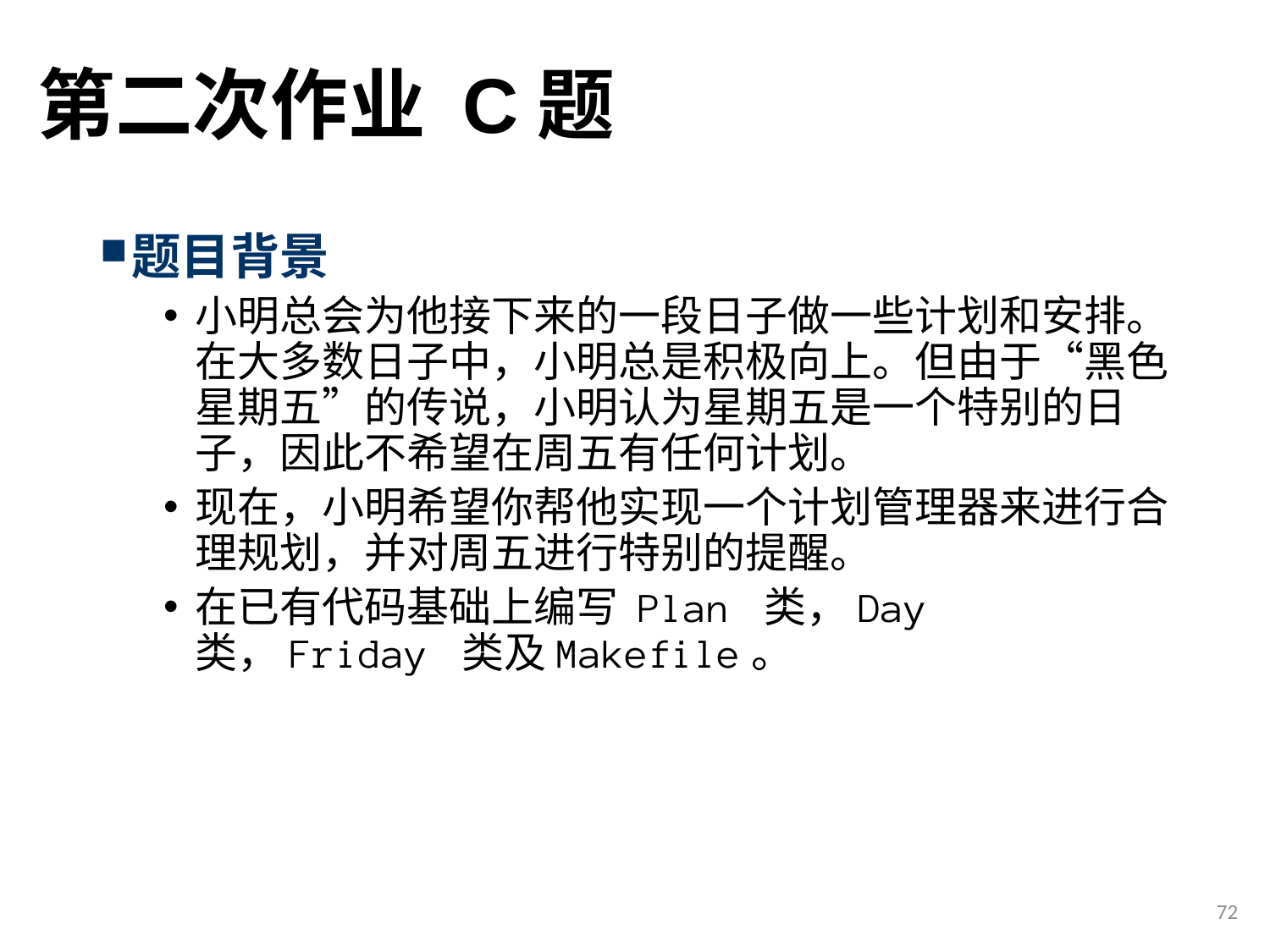

# 第二次作业 C题
题目背景
小明总会为他接下来的一段日子做一些计划和安排。在大多数日子中，小明总是积极向上。但由于“黑色星期五”的传说，小明认为星期五是一个特别的日子，因此不希望在周五有任何计划。
现在，小明希望你帮他实现一个计划管理器来进行合理规划，并对周五进行特别的提醒。
在已有代码基础上编写 Plan 类，Day 类，Friday 类及Makefile。

72